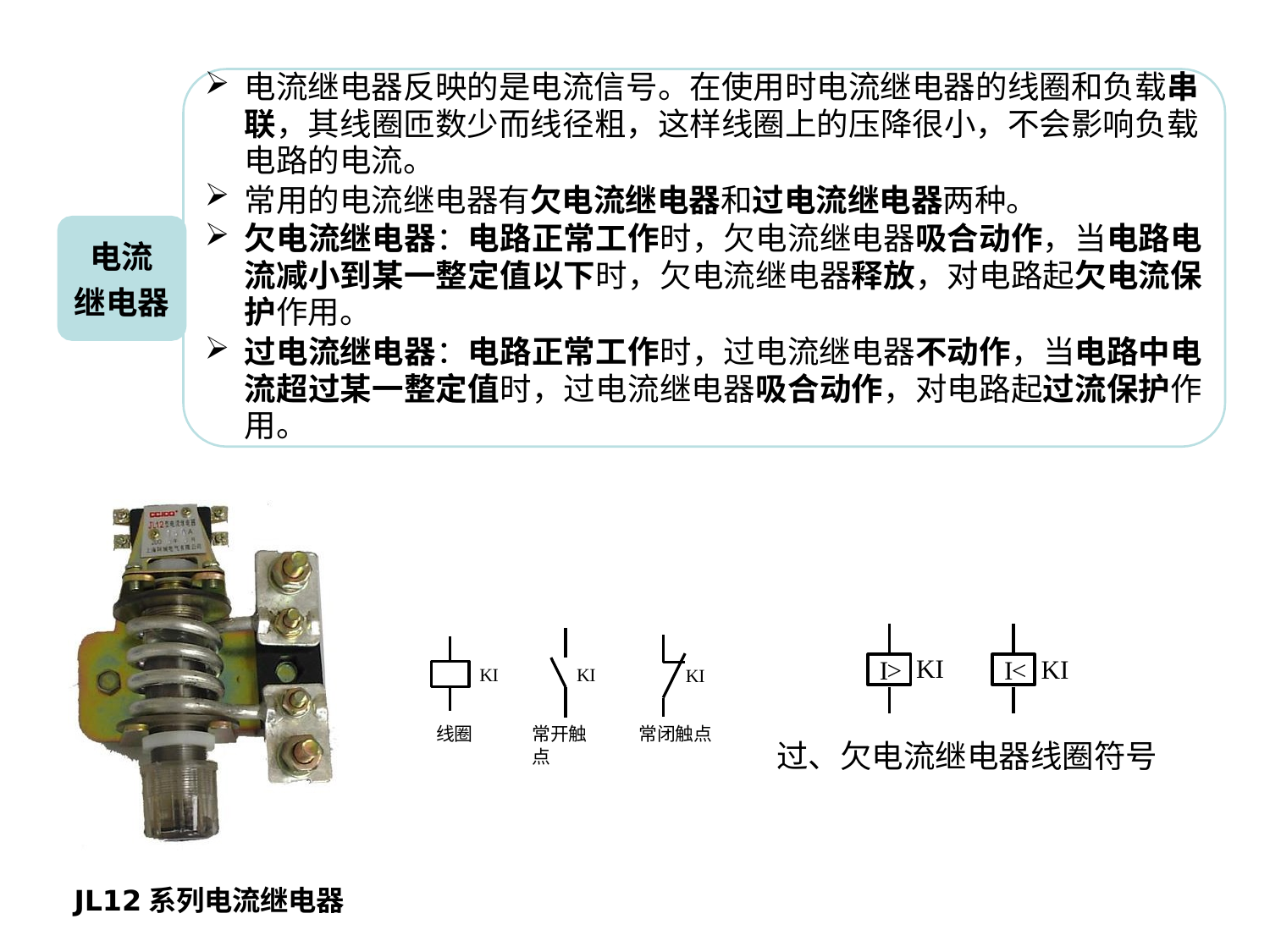

电流继电器反映的是电流信号。在使用时电流继电器的线圈和负载串 联，其线圈匝数少而线径粗，这样线圈上的压降很小，不会影响负载 电路的电流。
常用的电流继电器有欠电流继电器和过电流继电器两种。
欠电流继电器：电路正常工作时，欠电流继电器吸合动作，当电路电 流减小到某一整定值以下时，欠电流继电器释放，对电路起欠电流保 护作用。
过电流继电器：电路正常工作时，过电流继电器不动作，当电路中电 流超过某一整定值时，过电流继电器吸合动作，对电路起过流保护作 用。

电流 继电器

KI
KI

I>
I<

KI
KI

KI

线圈
常开触点
常闭触点
过、欠电流继电器线圈符号
JL12系列电流继电器